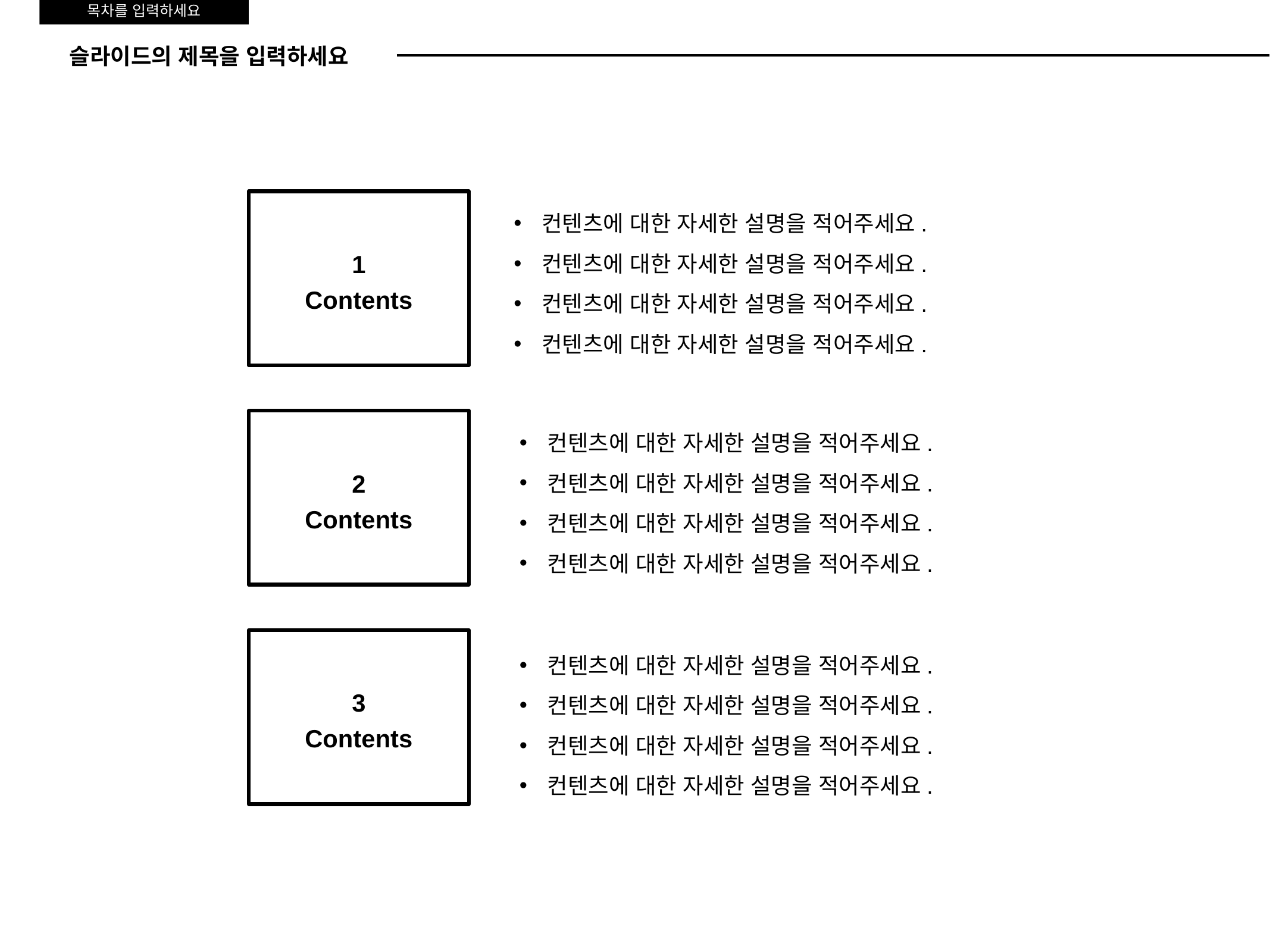

목차를 입력하세요
슬라이드의 제목을 입력하세요

1
Contents
컨텐츠에 대한 자세한 설명을 적어주세요.
컨텐츠에 대한 자세한 설명을 적어주세요.
컨텐츠에 대한 자세한 설명을 적어주세요.
컨텐츠에 대한 자세한 설명을 적어주세요.
2
Contents
컨텐츠에 대한 자세한 설명을 적어주세요.
컨텐츠에 대한 자세한 설명을 적어주세요.
컨텐츠에 대한 자세한 설명을 적어주세요.
컨텐츠에 대한 자세한 설명을 적어주세요.
3
Contents
컨텐츠에 대한 자세한 설명을 적어주세요.
컨텐츠에 대한 자세한 설명을 적어주세요.
컨텐츠에 대한 자세한 설명을 적어주세요.
컨텐츠에 대한 자세한 설명을 적어주세요.